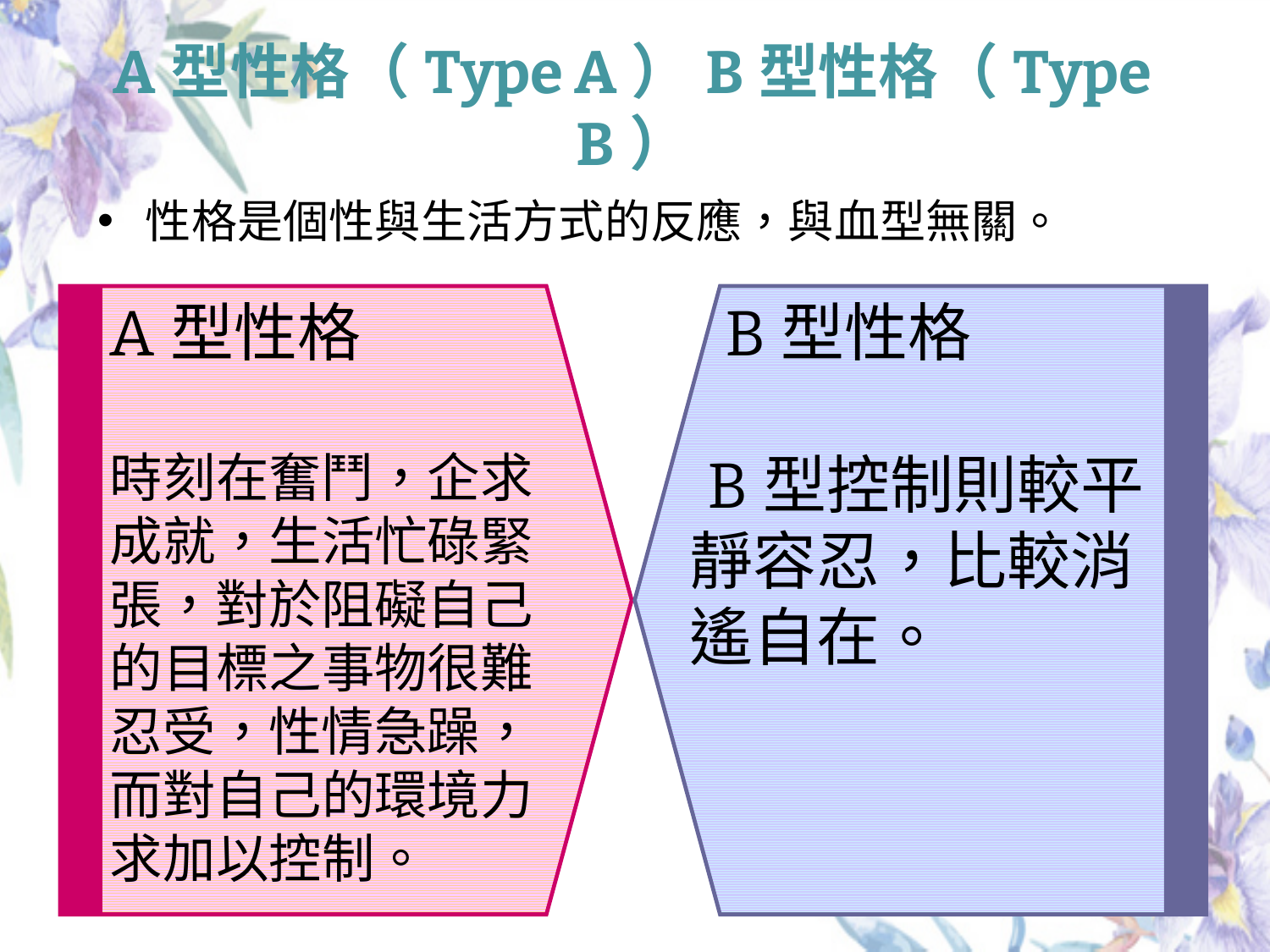

# A型性格（Type A）B型性格（Type B）
性格是個性與生活方式的反應，與血型無關。
  B型性格

 B型控制則較平靜容忍，比較消遙自在。

A型性格

時刻在奮鬥，企求成就，生活忙碌緊張，對於阻礙自己的目標之事物很難忍受，性情急躁，而對自己的環境力求加以控制。